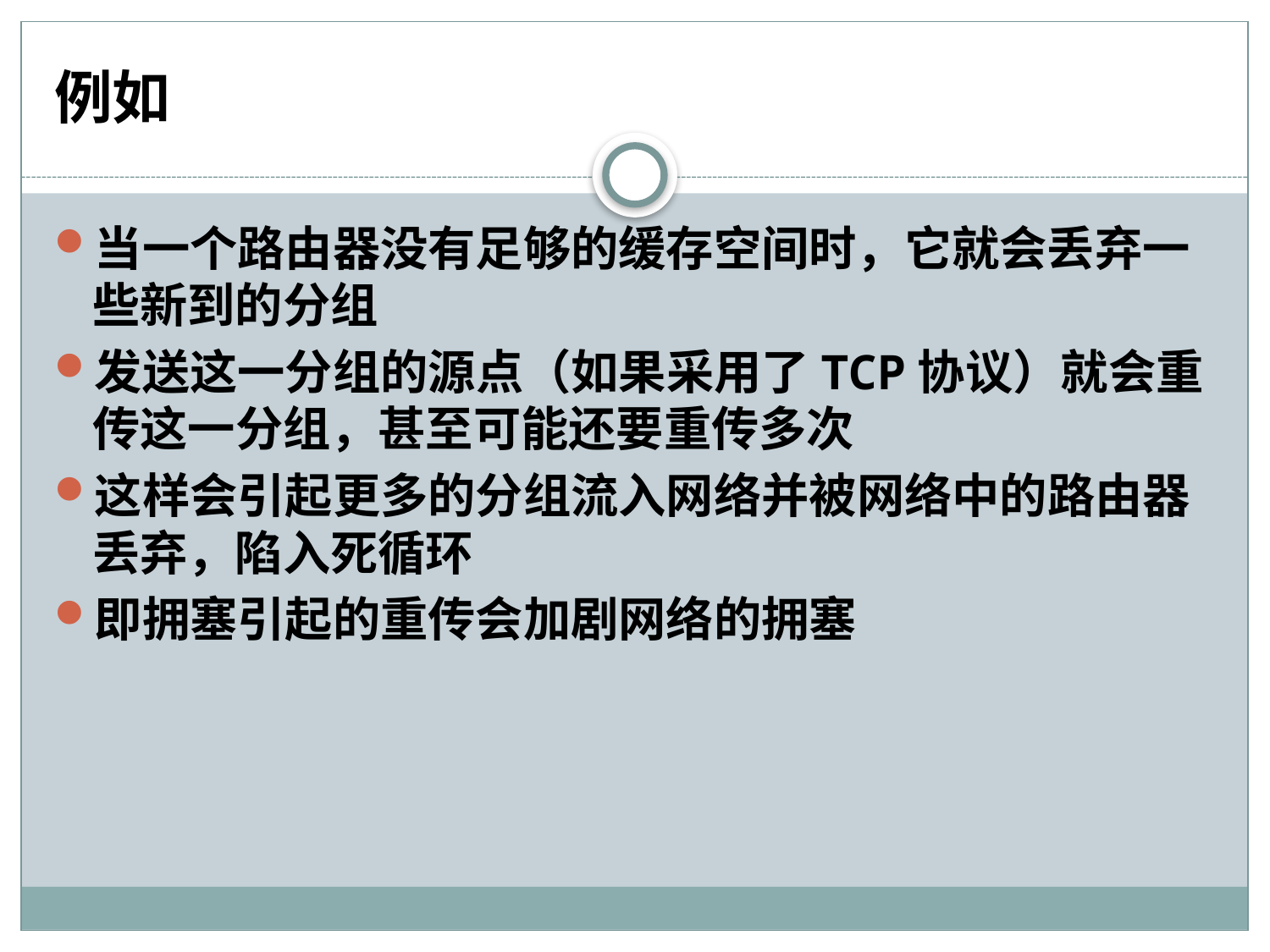

# 例如
当一个路由器没有足够的缓存空间时，它就会丢弃一些新到的分组
发送这一分组的源点（如果采用了TCP协议）就会重传这一分组，甚至可能还要重传多次
这样会引起更多的分组流入网络并被网络中的路由器丢弃，陷入死循环
即拥塞引起的重传会加剧网络的拥塞